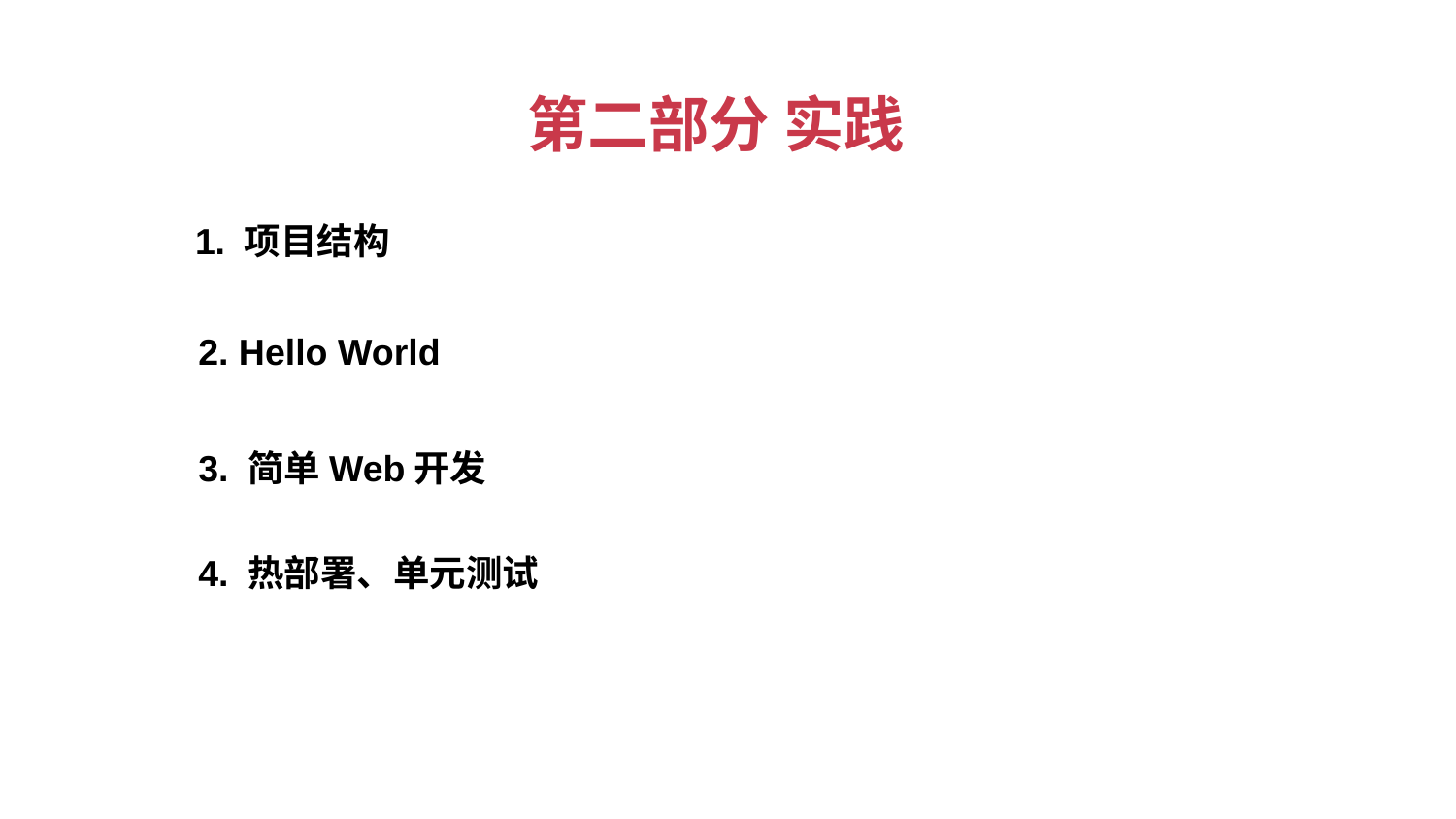

第二部分 实践
1. 项目结构
2. Hello World
3. 简单Web开发
4. 热部署、单元测试